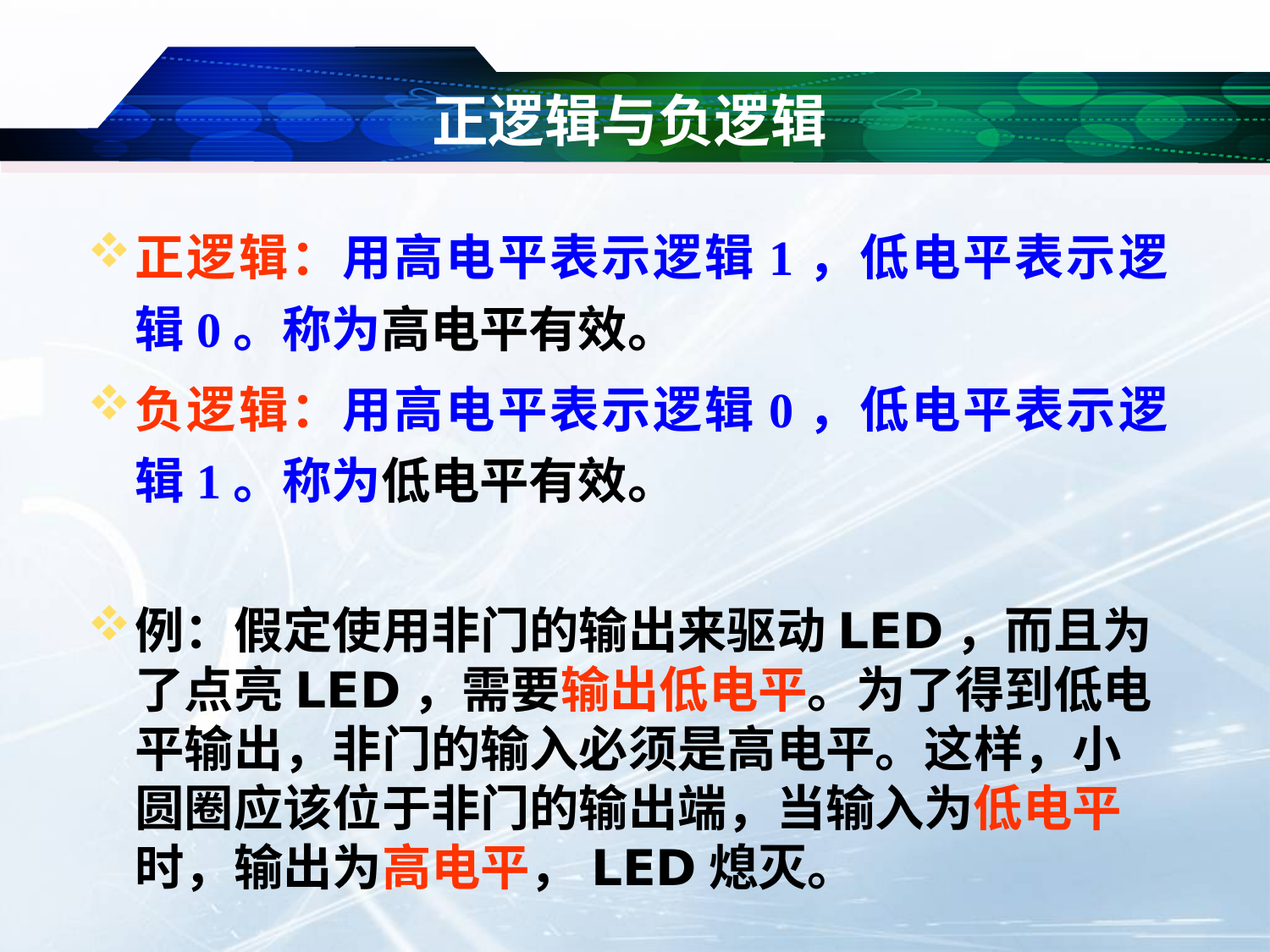

# 正逻辑与负逻辑
正逻辑：用高电平表示逻辑1，低电平表示逻辑0。称为高电平有效。
负逻辑：用高电平表示逻辑0，低电平表示逻辑1。称为低电平有效。

例：假定使用非门的输出来驱动LED，而且为了点亮LED，需要输出低电平。为了得到低电平输出，非门的输入必须是高电平。这样，小圆圈应该位于非门的输出端，当输入为低电平时，输出为高电平，LED熄灭。